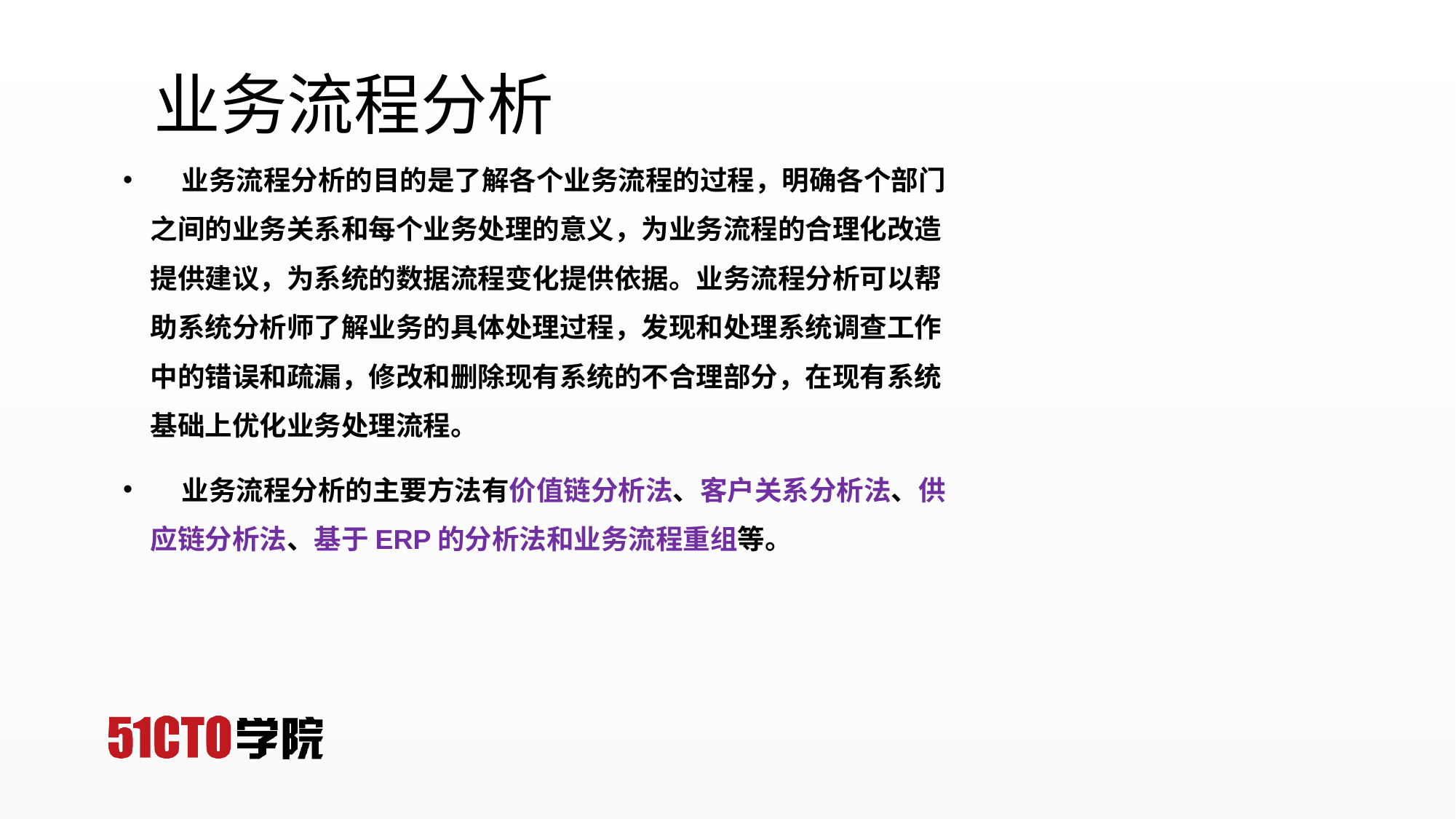

# 业务流程分析
    业务流程分析的目的是了解各个业务流程的过程，明确各个部门之间的业务关系和每个业务处理的意义，为业务流程的合理化改造提供建议，为系统的数据流程变化提供依据。业务流程分析可以帮助系统分析师了解业务的具体处理过程，发现和处理系统调查工作中的错误和疏漏，修改和删除现有系统的不合理部分，在现有系统基础上优化业务处理流程。
    业务流程分析的主要方法有价值链分析法、客户关系分析法、供应链分析法、基于ERP的分析法和业务流程重组等。